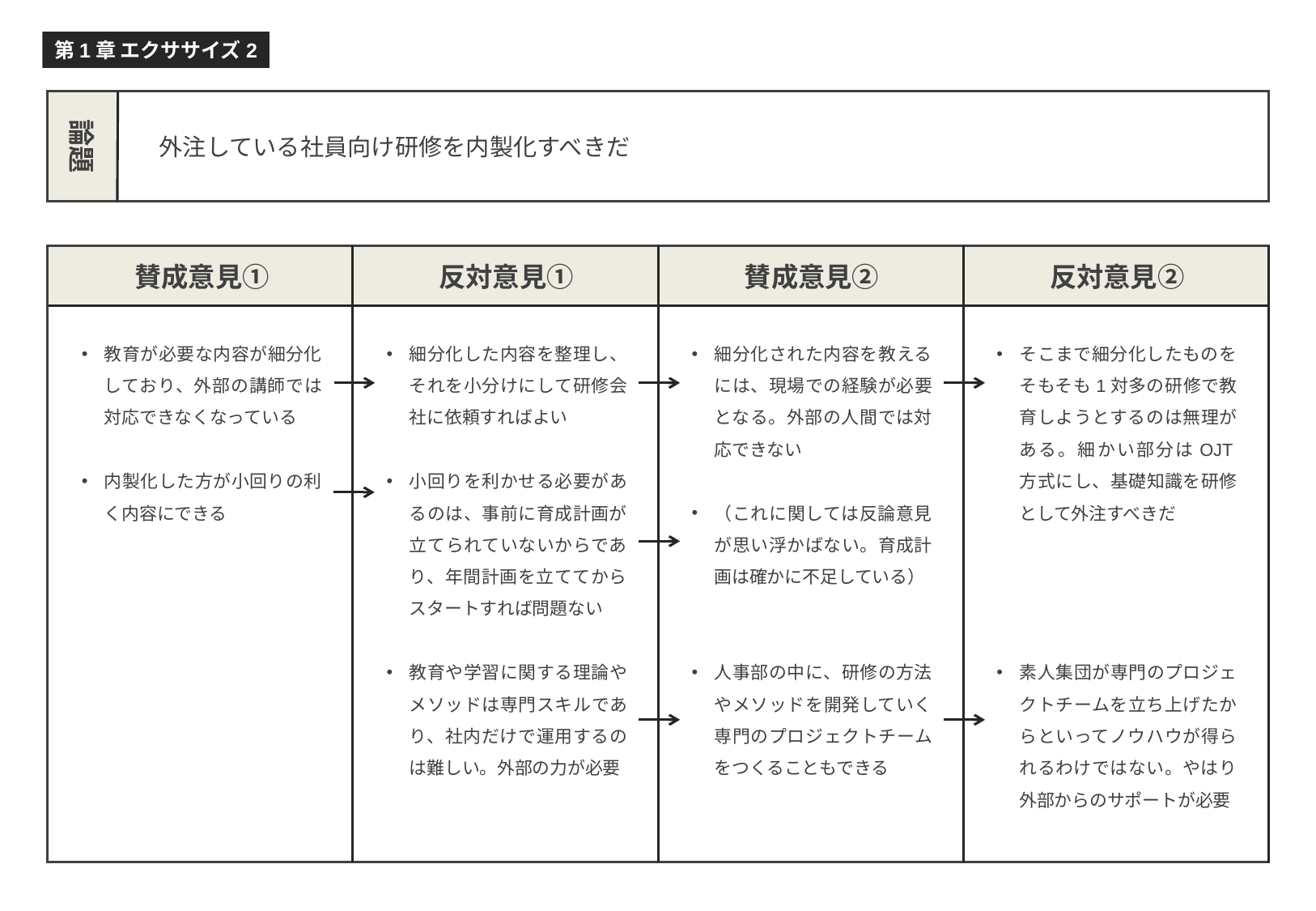

第1章 エクササイズ2

論題
外注している社員向け研修を内製化すべきだ

賛成意見①
反対意見①
賛成意見②
反対意見②
教育が必要な内容が細分化しており、外部の講師では対応できなくなっている

内製化した方が小回りの利く内容にできる
細分化した内容を整理し、それを小分けにして研修会社に依頼すればよい

小回りを利かせる必要があるのは、事前に育成計画が立てられていないからであり、年間計画を立ててからスタートすれば問題ない

教育や学習に関する理論やメソッドは専門スキルであり、社内だけで運用するのは難しい。外部の力が必要
細分化された内容を教えるには、現場での経験が必要となる。外部の人間では対応できない

（これに関しては反論意見が思い浮かばない。育成計画は確かに不足している）

人事部の中に、研修の方法やメソッドを開発していく専門のプロジェクトチームをつくることもできる
そこまで細分化したものをそもそも1対多の研修で教育しようとするのは無理がある。細かい部分はOJT方式にし、基礎知識を研修として外注すべきだ

素人集団が専門のプロジェクトチームを立ち上げたからといってノウハウが得られるわけではない。やはり外部からのサポートが必要